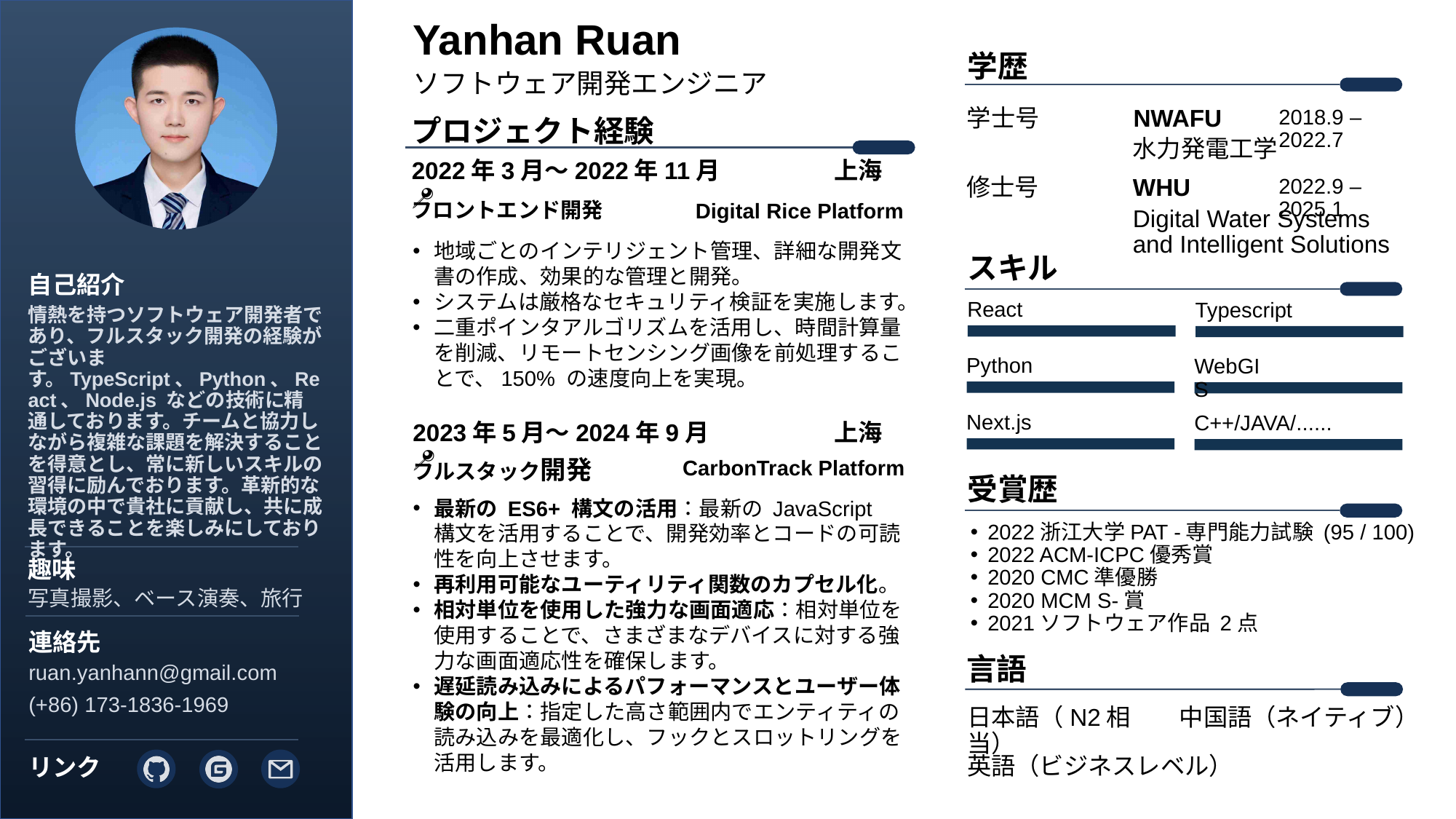

Yanhan Ruan
学歴
ソフトウェア開発エンジニア
学士号
NWAFU
2018.9 – 2022.7
プロジェクト経験
水力発電工学
2022年3月～2022年11月                     上海📍

WHU
2022.9 – 2025.1
修士号
フロントエンド開発
Digital Rice Platform
Digital Water Systems and Intelligent Solutions
地域ごとのインテリジェント管理、詳細な開発文書の作成、効果的な管理と開発。
システムは厳格なセキュリティ検証を実施します。
二重ポインタアルゴリズムを活用し、時間計算量を削減、リモートセンシング画像を前処理することで、150% の速度向上を実現。
スキル
自己紹介
React
Typescript
情熱を持つソフトウェア開発者であり、フルスタック開発の経験がございます。TypeScript、Python、React、Node.js などの技術に精通しております。チームと協力しながら複雑な課題を解決することを得意とし、常に新しいスキルの習得に励んでおります。革新的な環境の中で貴社に貢献し、共に成長できることを楽しみにしております。
Python
WebGIS
Next.js
C++/JAVA/......
2023年5月～2024年9月                       上海📍

フルスタック開発
CarbonTrack Platform
受賞歴
最新の ES6+ 構文の活用：最新の JavaScript 構文を活用することで、開発効率とコードの可読性を向上させます。
再利用可能なユーティリティ関数のカプセル化。
相対単位を使用した強力な画面適応：相対単位を使用することで、さまざまなデバイスに対する強力な画面適応性を確保します。
遅延読み込みによるパフォーマンスとユーザー体験の向上：指定した高さ範囲内でエンティティの読み込みを最適化し、フックとスロットリングを活用します。
2022浙江大学PAT -専門能力試験 (95 / 100)
2022 ACM-ICPC優秀賞
2020 CMC準優勝
2020 MCM S-賞
2021ソフトウェア作品 2点
趣味
写真撮影、ベース演奏、旅行
連絡先
言語
ruan.yanhann@gmail.com
(+86) 173-1836-1969

日本語（N2相当）
中国語（ネイティブ）
英語（ビジネスレベル）
リンク